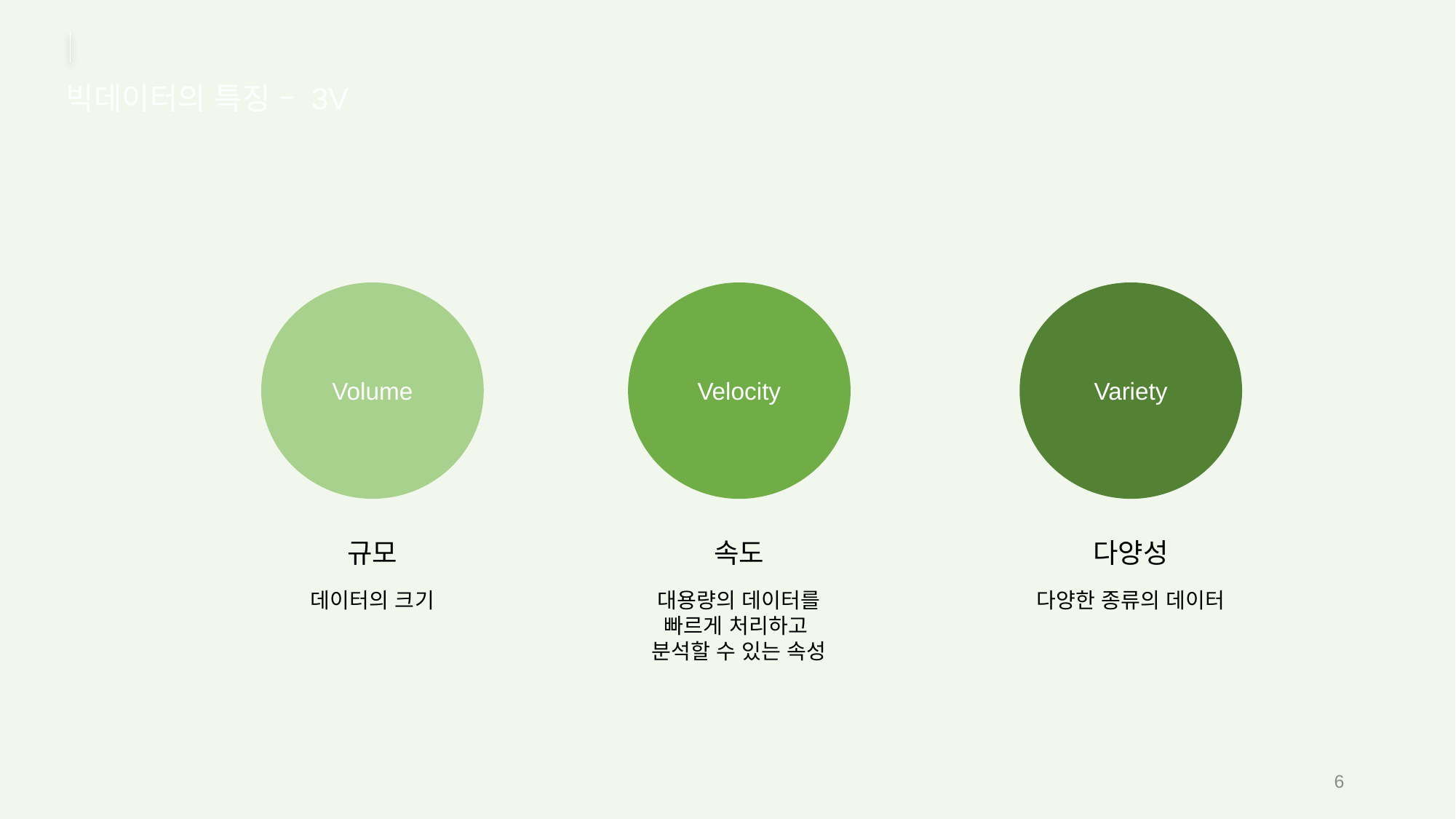

빅데이터의 특징 – 3V
Volume
Velocity
Variety
속도

대용량의 데이터를 빠르게 처리하고
분석할 수 있는 속성
다양성

다양한 종류의 데이터
규모

데이터의 크기
6